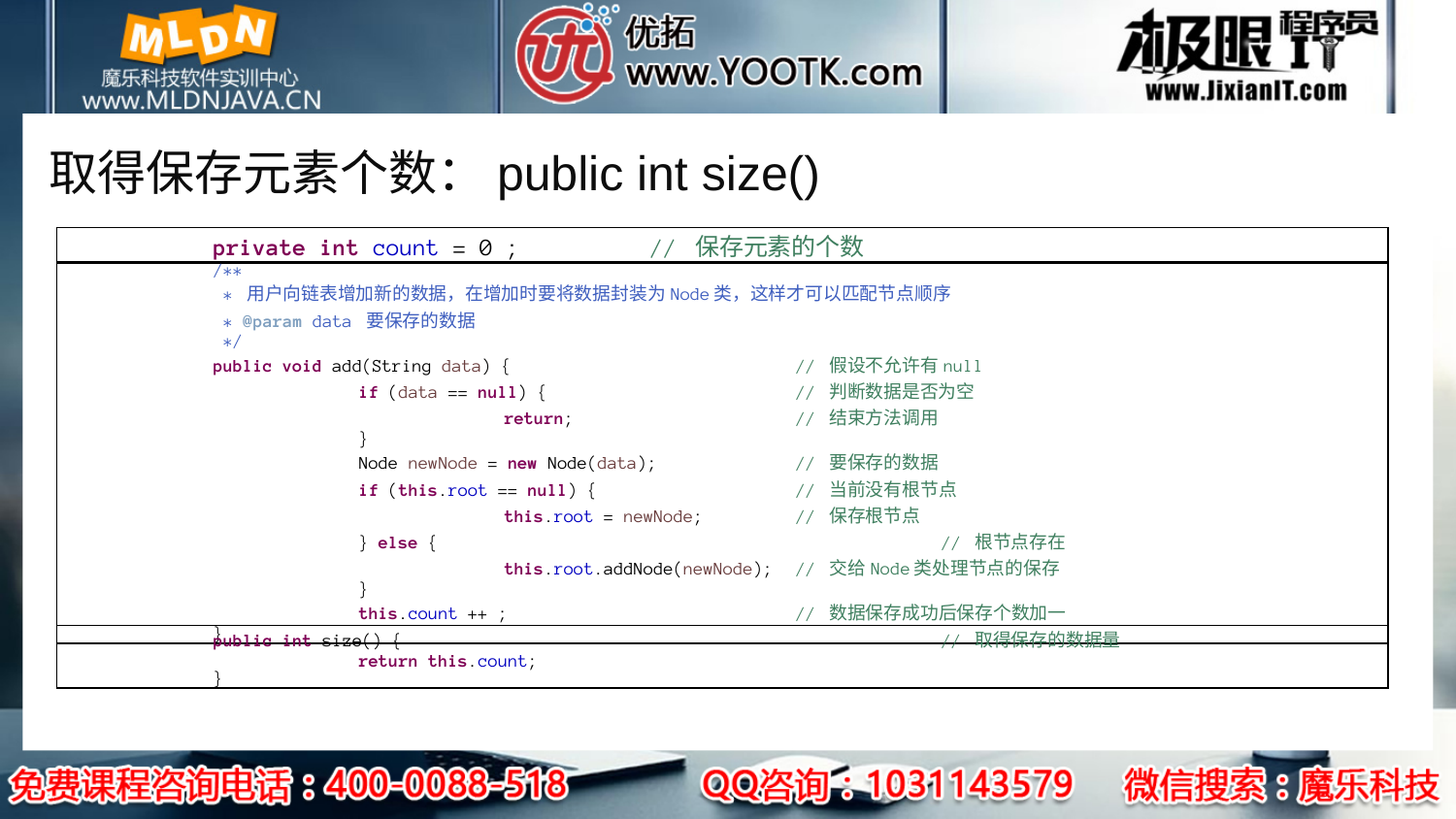

# 取得保存元素个数：public int size()
| private int count = 0 ; // 保存元素的个数 |
| --- |
| /\*\* \* 用户向链表增加新的数据，在增加时要将数据封装为Node类，这样才可以匹配节点顺序 \* @param data 要保存的数据 \*/ public void add(String data) { // 假设不允许有null if (data == null) { // 判断数据是否为空 return; // 结束方法调用 } Node newNode = new Node(data); // 要保存的数据 if (this.root == null) { // 当前没有根节点 this.root = newNode; // 保存根节点 } else { // 根节点存在 this.root.addNode(newNode); // 交给Node类处理节点的保存 } this.count ++ ; // 数据保存成功后保存个数加一 } |
| --- |
| public int size() { // 取得保存的数据量 return this.count; } |
| --- |